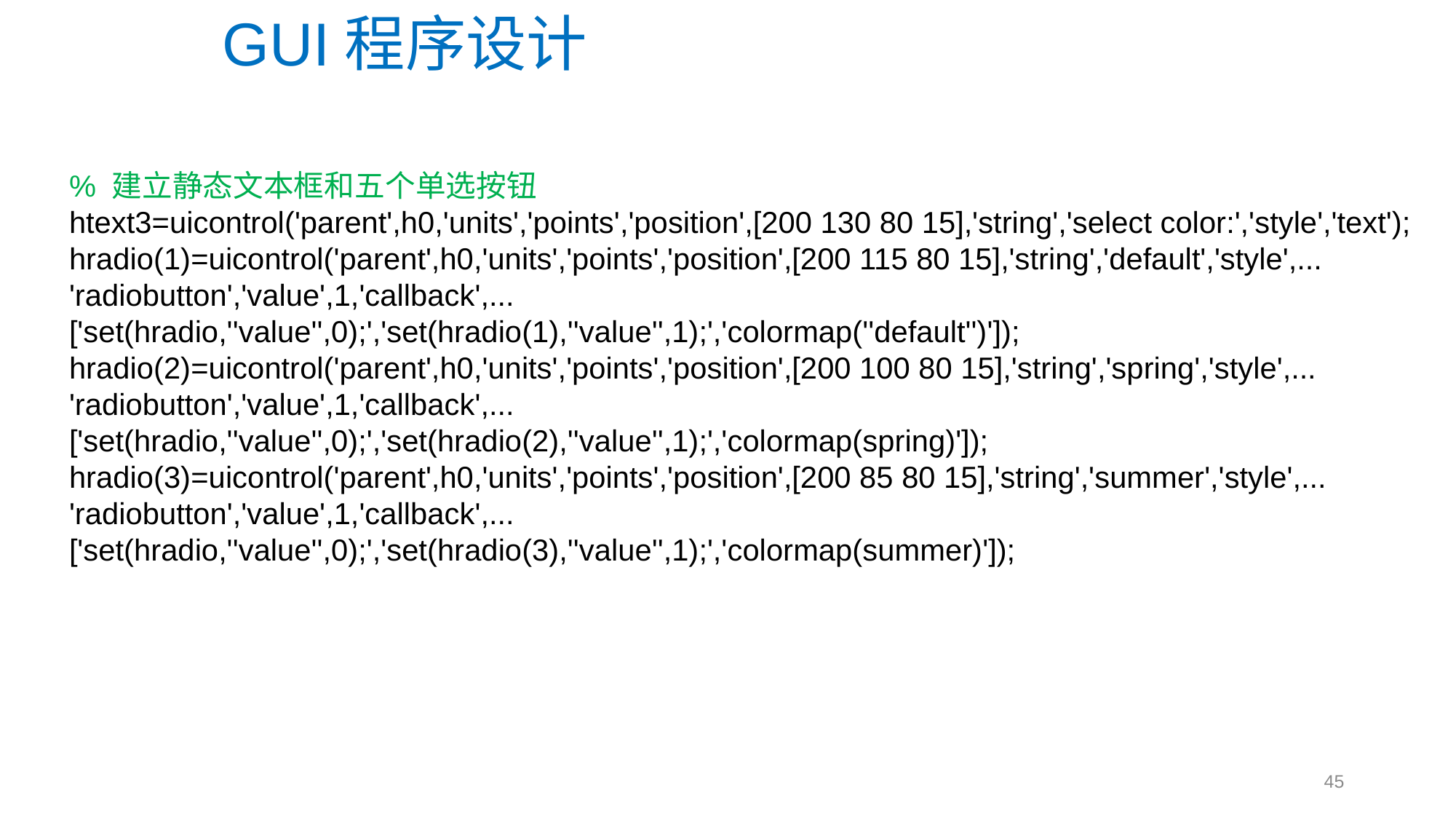

GUI程序设计
% 建立静态文本框和五个单选按钮
htext3=uicontrol('parent',h0,'units','points','position',[200 130 80 15],'string','select color:','style','text');
hradio(1)=uicontrol('parent',h0,'units','points','position',[200 115 80 15],'string','default','style',...
'radiobutton','value',1,'callback',...
['set(hradio,''value'',0);','set(hradio(1),''value'',1);','colormap(''default'')']);
hradio(2)=uicontrol('parent',h0,'units','points','position',[200 100 80 15],'string','spring','style',...
'radiobutton','value',1,'callback',...
['set(hradio,''value'',0);','set(hradio(2),''value'',1);','colormap(spring)']);
hradio(3)=uicontrol('parent',h0,'units','points','position',[200 85 80 15],'string','summer','style',...
'radiobutton','value',1,'callback',...
['set(hradio,''value'',0);','set(hradio(3),''value'',1);','colormap(summer)']);
45